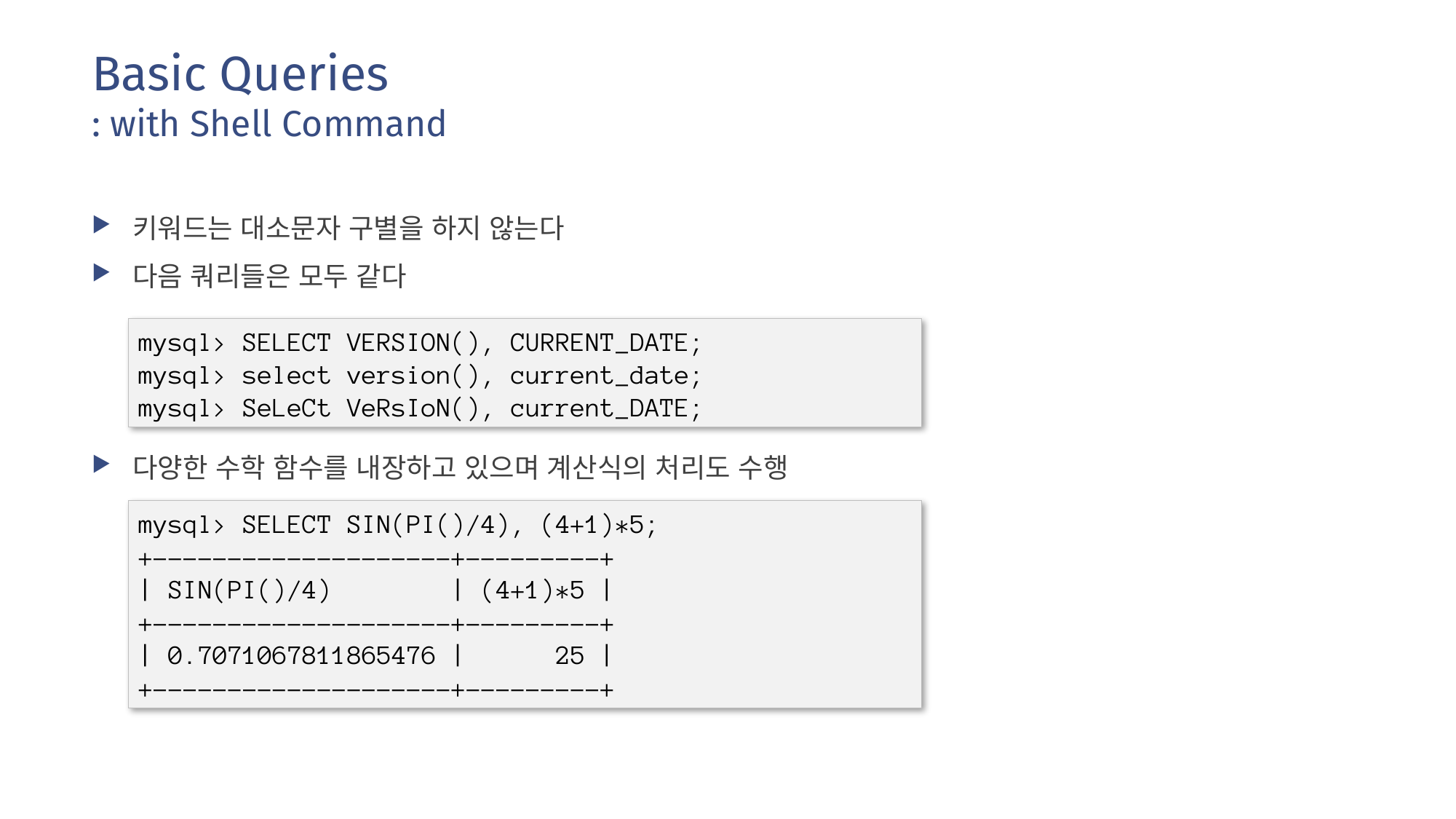

# Basic Queries : with Shell Command

키워드는 대소문자 구별을 하지 않는다
다음 쿼리들은 모두 같다

다양한 수학 함수를 내장하고 있으며 계산식의 처리도 수행
mysql> SELECT VERSION(), CURRENT_DATE;
mysql> select version(), current_date;
mysql> SeLeCt VeRsIoN(), current_DATE;
mysql> SELECT SIN(PI()/4), (4+1)*5;
+--------------------+---------+
| SIN(PI()/4)        | (4+1)*5 |
+--------------------+---------+
| 0.7071067811865476 |      25 |
+--------------------+---------+